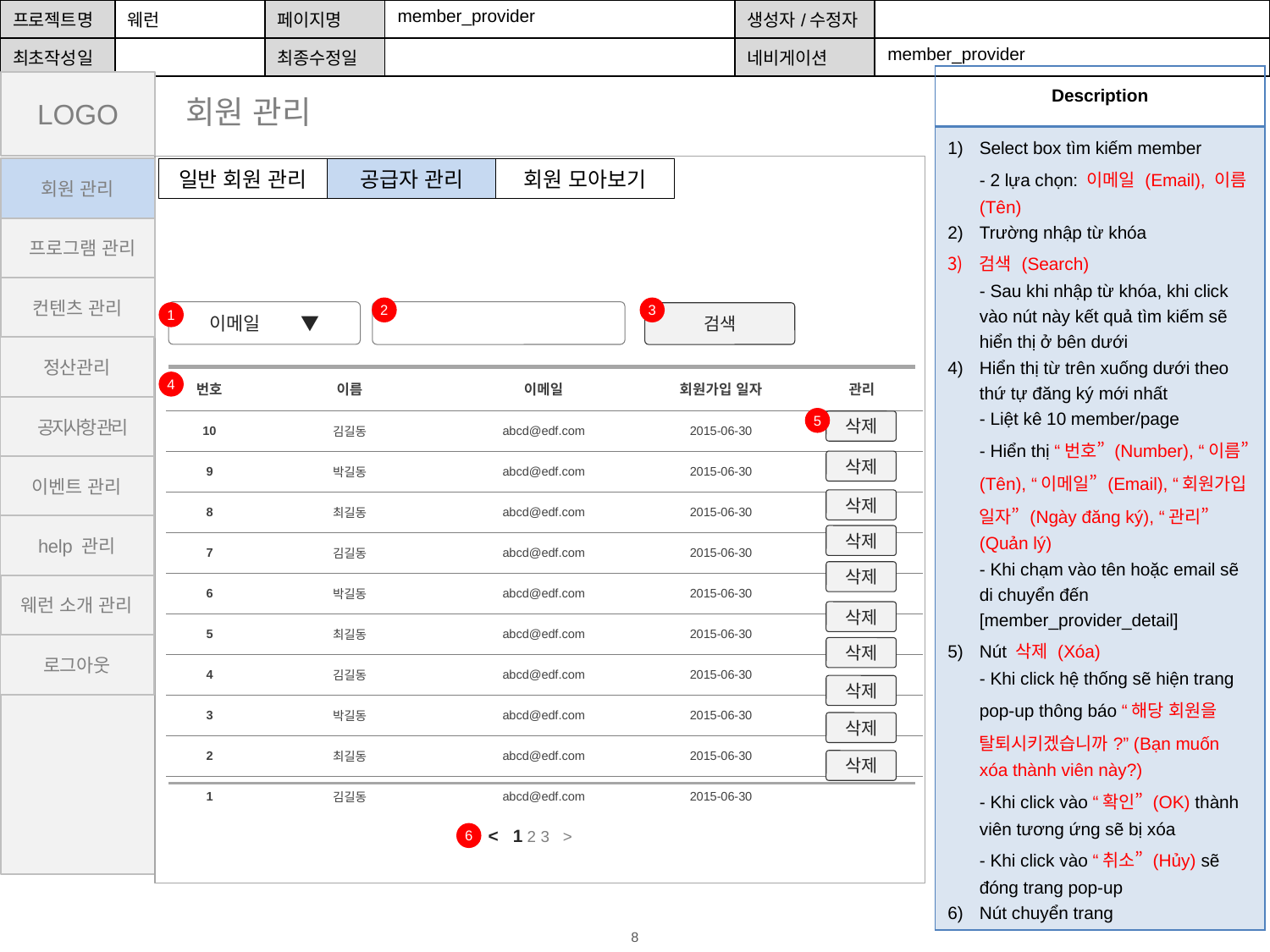

| 프로젝트명 | 웨런 | 페이지명 | member\_provider | 생성자/수정자 |  |
| --- | --- | --- | --- | --- | --- |
| 최초작성일 |  | 최종수정일 |  | 네비게이션 | member\_provider |
| Description |
| --- |
| Select box tìm kiếm member - 2 lựa chọn: 이메일 (Email), 이름 (Tên) Trường nhập từ khóa 검색 (Search) - Sau khi nhập từ khóa, khi click vào nút này kết quả tìm kiếm sẽ hiển thị ở bên dưới Hiển thị từ trên xuống dưới theo thứ tự đăng ký mới nhất - Liệt kê 10 member/page - Hiển thị “번호” (Number), “이름” (Tên), “이메일” (Email), “회원가입 일자” (Ngày đăng ký), “관리” (Quản lý) - Khi chạm vào tên hoặc email sẽ di chuyển đến [member\_provider\_detail] Nút 삭제 (Xóa) - Khi click hệ thống sẽ hiện trang pop-up thông báo “해당 회원을 탈퇴시키겠습니까?” (Bạn muốn xóa thành viên này?) - Khi click vào “확인” (OK) thành viên tương ứng sẽ bị xóa - Khi click vào “취소” (Hủy) sẽ đóng trang pop-up Nút chuyển trang |
LOGO
회원 관리

회원 관리
일반 회원 관리
공급자 관리
회원 모아보기
 프로그램 관리
컨텐츠 관리
2
3
이메일        ▼

1
검색
정산관리
| 번호 |  | 이름 |  | 이메일 | 회원가입 일자 | 관리 |
| --- | --- | --- | --- | --- | --- | --- |
| 10 |  | 김길동 |  | abcd@edf.com | 2015-06-30 |  |
| 9 |  | 박길동 |  | abcd@edf.com | 2015-06-30 |  |
| 8 |  | 최길동 |  | abcd@edf.com | 2015-06-30 |  |
| 7 |  | 김길동 |  | abcd@edf.com | 2015-06-30 |  |
| 6 |  | 박길동 |  | abcd@edf.com | 2015-06-30 |  |
| 5 |  | 최길동 |  | abcd@edf.com | 2015-06-30 |  |
| 4 |  | 김길동 |  | abcd@edf.com | 2015-06-30 |  |
| 3 |  | 박길동 |  | abcd@edf.com | 2015-06-30 |  |
| 2 |  | 최길동 |  | abcd@edf.com | 2015-06-30 |  |
| 1 |  | 김길동 |  | abcd@edf.com | 2015-06-30 |  |
4
로그아웃
  공지사항 관리
5
삭제
6
삭제
어워드 관리
이벤트 관리
8
삭제
help 관리

삭제
삭제
웨런 소개 관리
삭제
로그아웃
삭제
삭제
삭제
삭제
<   1 2 3   >
6